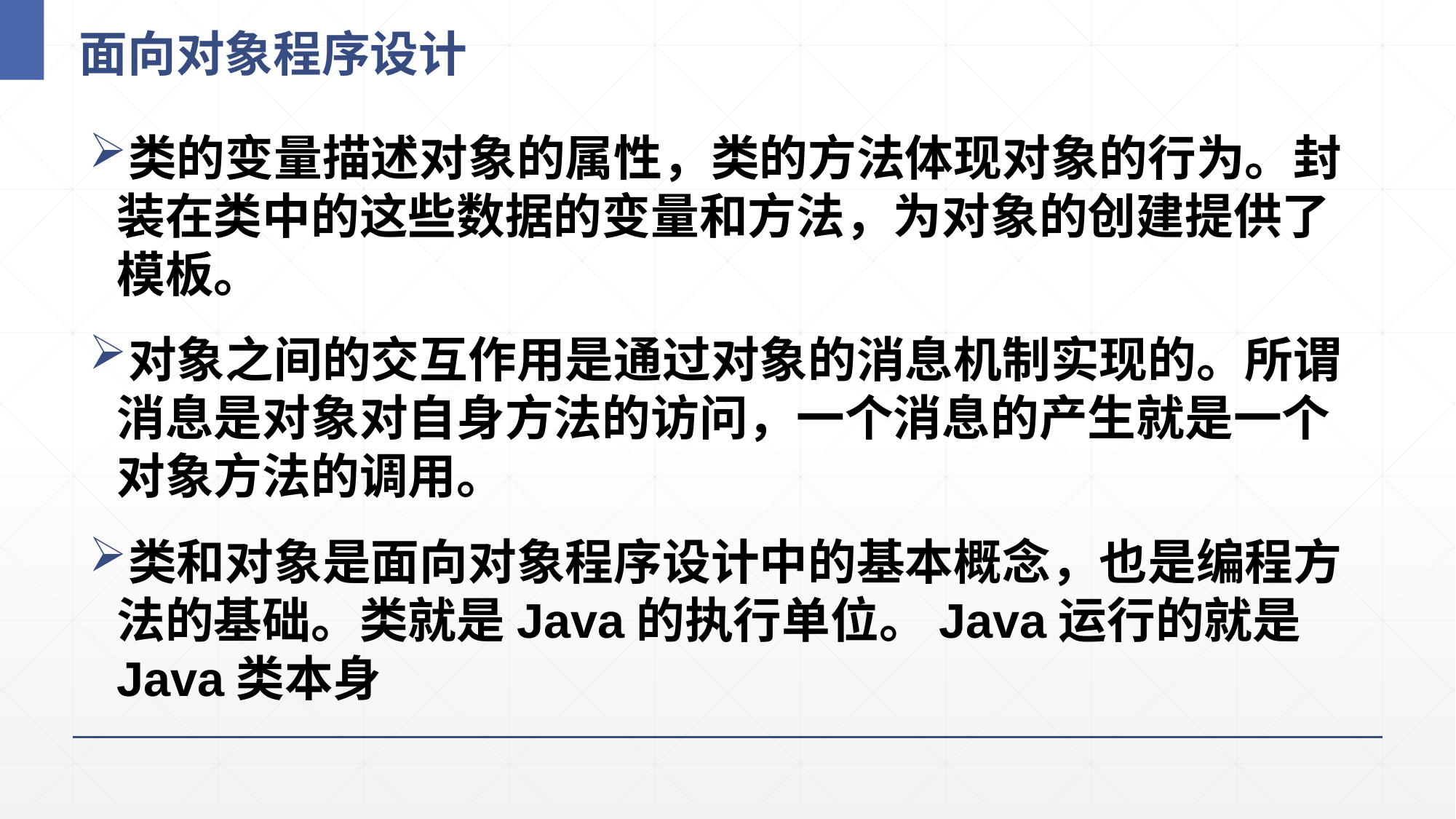

# 面向对象程序设计
类的变量描述对象的属性，类的方法体现对象的行为。封装在类中的这些数据的变量和方法，为对象的创建提供了模板。
对象之间的交互作用是通过对象的消息机制实现的。所谓消息是对象对自身方法的访问，一个消息的产生就是一个对象方法的调用。
类和对象是面向对象程序设计中的基本概念，也是编程方法的基础。类就是Java的执行单位。Java运行的就是Java类本身